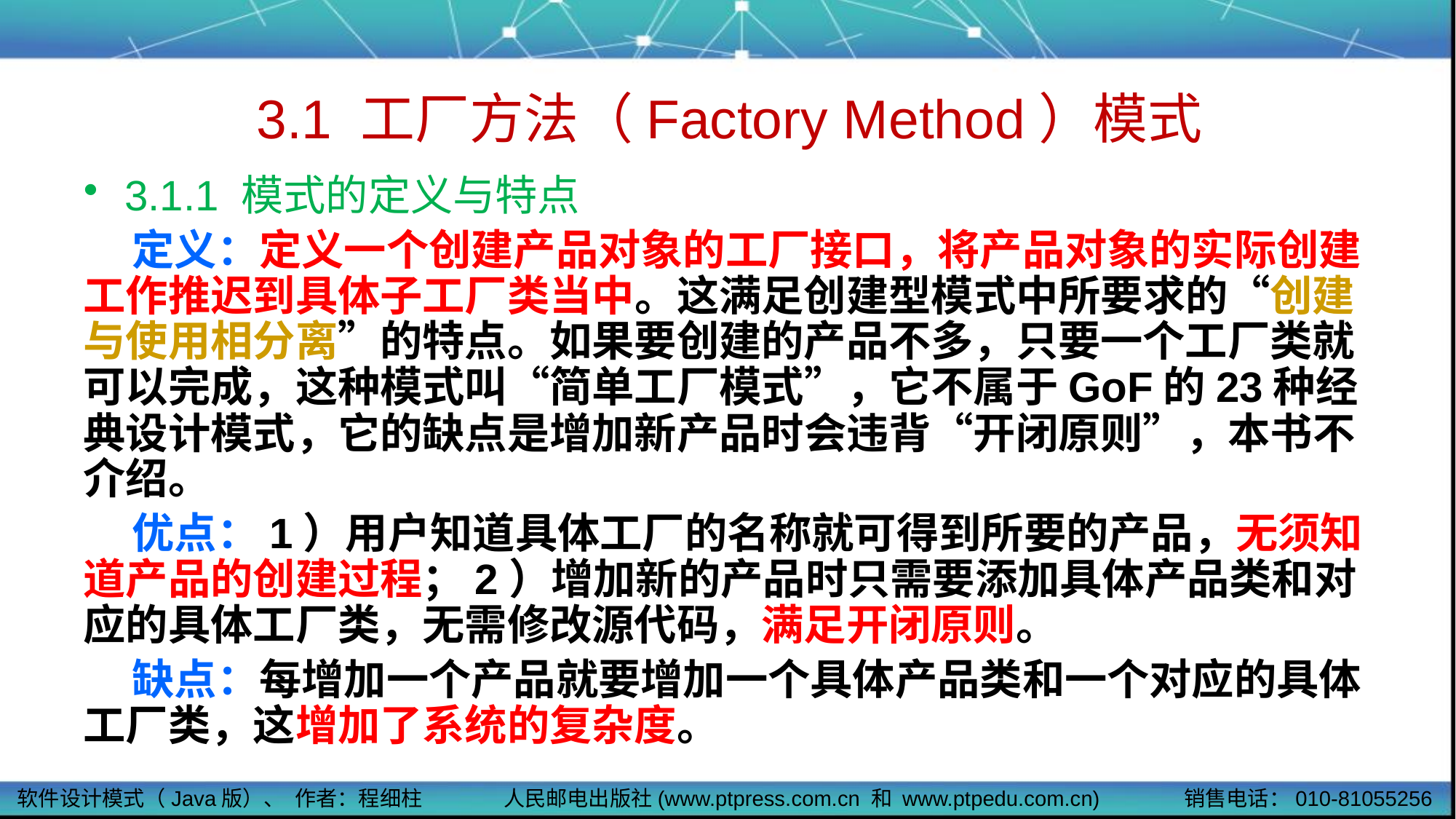

# 3.1 工厂方法（Factory Method）模式
3.1.1 模式的定义与特点
    定义：定义一个创建产品对象的工厂接口，将产品对象的实际创建工作推迟到具体子工厂类当中。这满足创建型模式中所要求的“创建与使用相分离”的特点。如果要创建的产品不多，只要一个工厂类就可以完成，这种模式叫“简单工厂模式”，它不属于GoF的23种经典设计模式，它的缺点是增加新产品时会违背“开闭原则”，本书不介绍。
    优点：1）用户知道具体工厂的名称就可得到所要的产品，无须知道产品的创建过程；2）增加新的产品时只需要添加具体产品类和对应的具体工厂类，无需修改源代码，满足开闭原则。
    缺点：每增加一个产品就要增加一个具体产品类和一个对应的具体工厂类，这增加了系统的复杂度。
软件设计模式（Java版）、  作者：程细柱
人民邮电出版社(www.ptpress.com.cn 和 www.ptpedu.com.cn)
销售电话：010-81055256